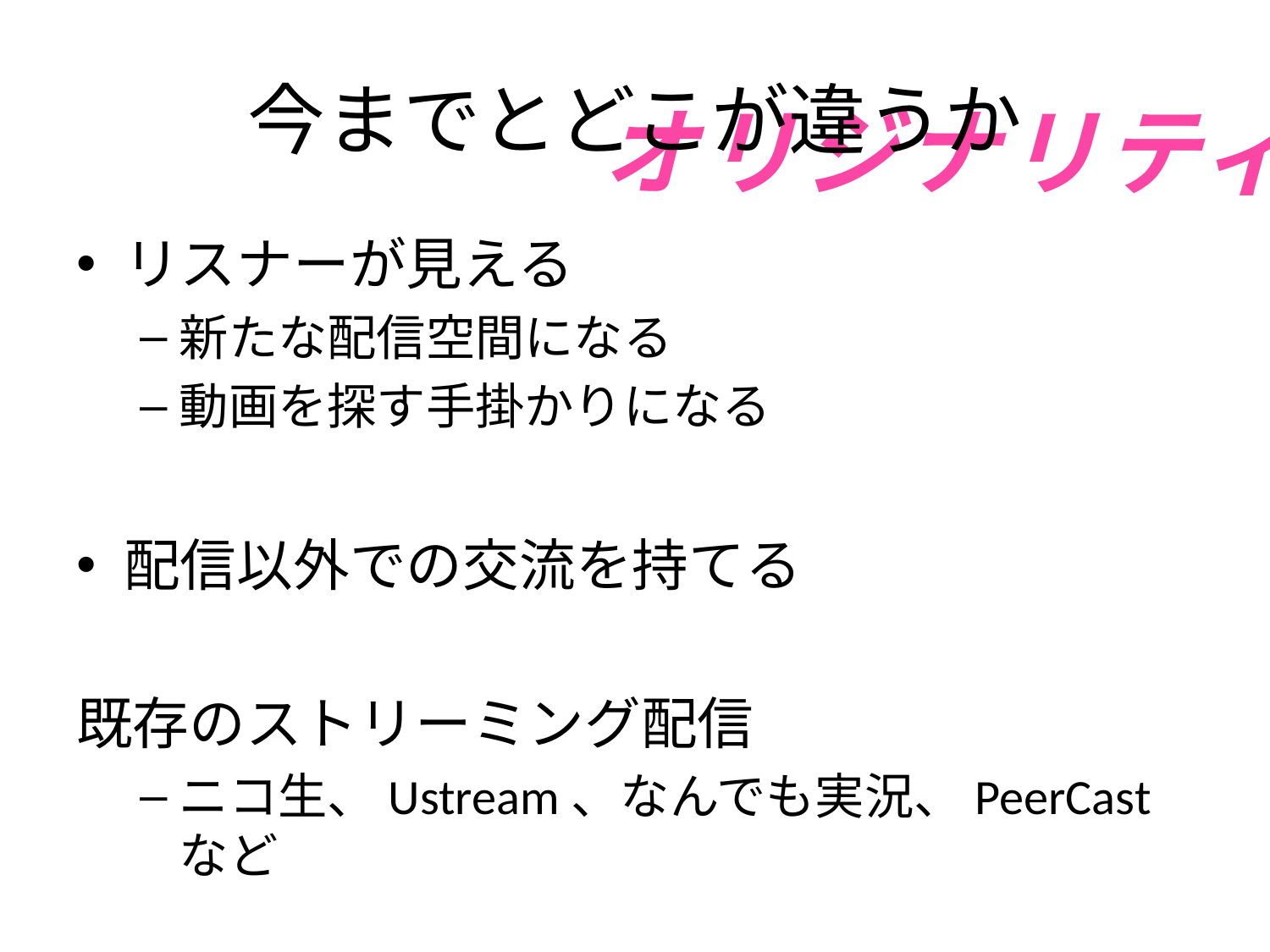

# 今までとどこが違うか
オリジナリティ

リスナーが見える
新たな配信空間になる
動画を探す手掛かりになる

配信以外での交流を持てる

既存のストリーミング配信
ニコ生、Ustream、なんでも実況、PeerCastなど